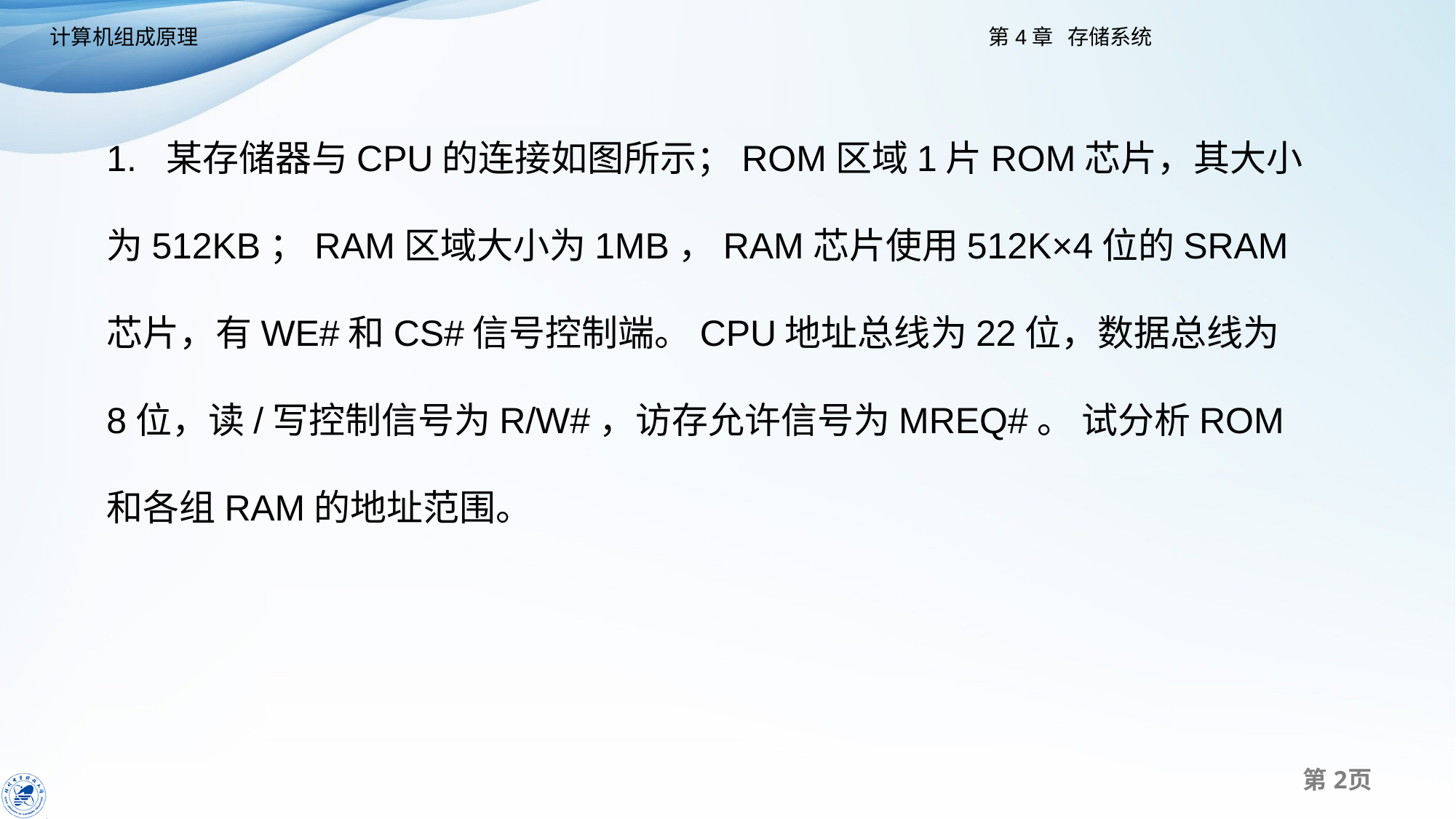

1.  某存储器与CPU的连接如图所示；ROM区域1片ROM芯片，其大小为512KB；RAM区域大小为1MB，RAM芯片使用512K×4位的SRAM芯片，有WE#和CS#信号控制端。CPU地址总线为22位，数据总线为8位，读/写控制信号为R/W#，访存允许信号为MREQ#。 试分析ROM和各组RAM的地址范围。